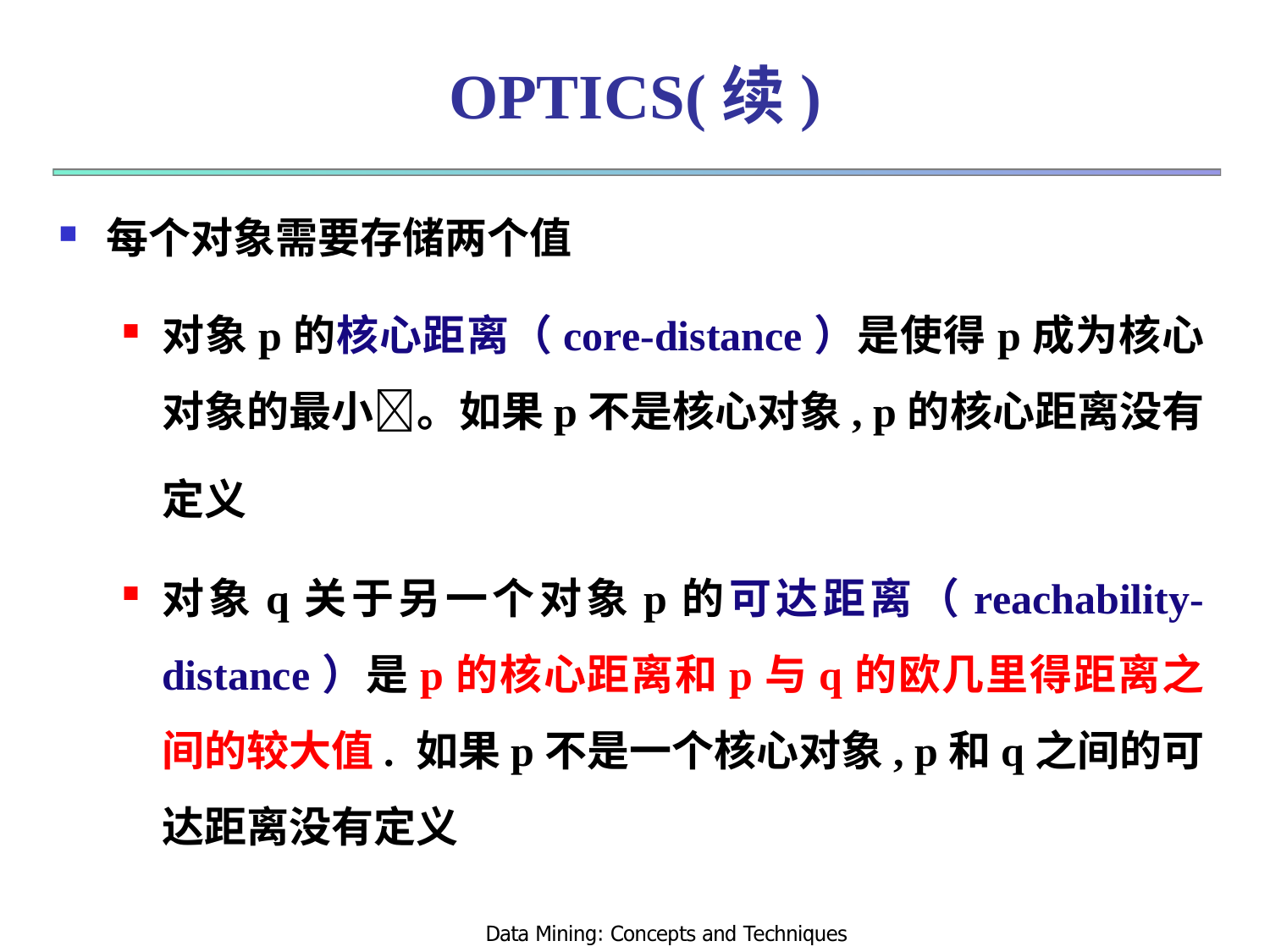

# OPTICS(续)
每个对象需要存储两个值
对象p的核心距离（core-distance）是使得p成为核心对象的最小ε。如果p不是核心对象, p的核心距离没有定义
对象q关于另一个对象p的可达距离（reachability-distance）是p的核心距离和p与q的欧几里得距离之间的较大值. 如果p不是一个核心对象, p和q之间的可达距离没有定义
Data Mining: Concepts and Techniques
76